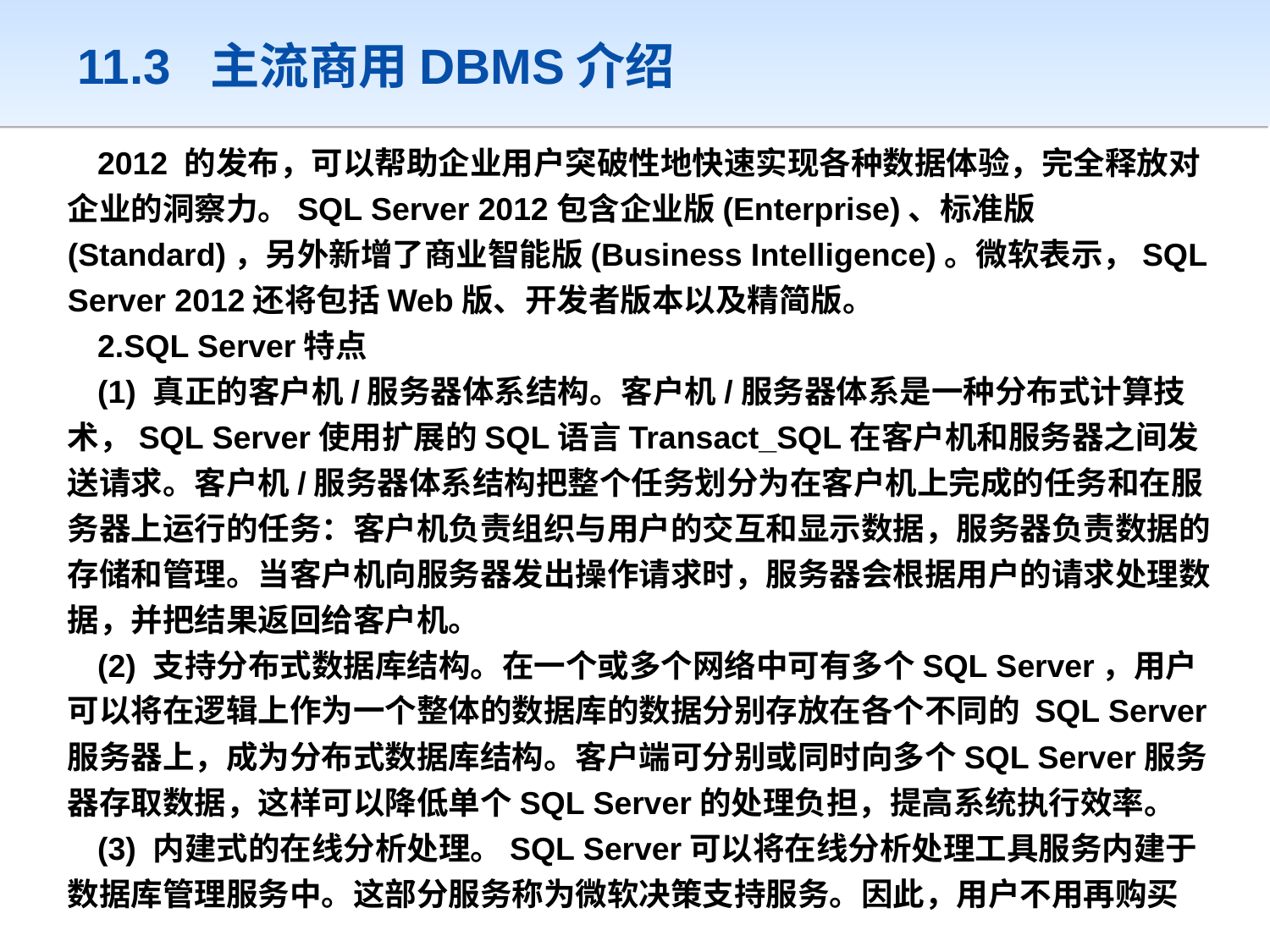

# 11.3  主流商用DBMS介绍
2012 的发布，可以帮助企业用户突破性地快速实现各种数据体验，完全释放对企业的洞察力。SQL Server 2012包含企业版(Enterprise)、标准版(Standard)，另外新增了商业智能版(Business Intelligence)。微软表示，SQL Server 2012还将包括Web版、开发者版本以及精简版。
2.SQL Server特点
(1) 真正的客户机/服务器体系结构。客户机/服务器体系是一种分布式计算技术，SQL Server使用扩展的SQL语言Transact_SQL在客户机和服务器之间发送请求。客户机/服务器体系结构把整个任务划分为在客户机上完成的任务和在服务器上运行的任务：客户机负责组织与用户的交互和显示数据，服务器负责数据的存储和管理。当客户机向服务器发出操作请求时，服务器会根据用户的请求处理数据，并把结果返回给客户机。
(2) 支持分布式数据库结构。在一个或多个网络中可有多个SQL Server，用户可以将在逻辑上作为一个整体的数据库的数据分别存放在各个不同的 SQL Server服务器上，成为分布式数据库结构。客户端可分别或同时向多个SQL Server服务器存取数据，这样可以降低单个SQL Server的处理负担，提高系统执行效率。
(3) 内建式的在线分析处理。SQL Server可以将在线分析处理工具服务内建于数据库管理服务中。这部分服务称为微软决策支持服务。因此，用户不用再购买